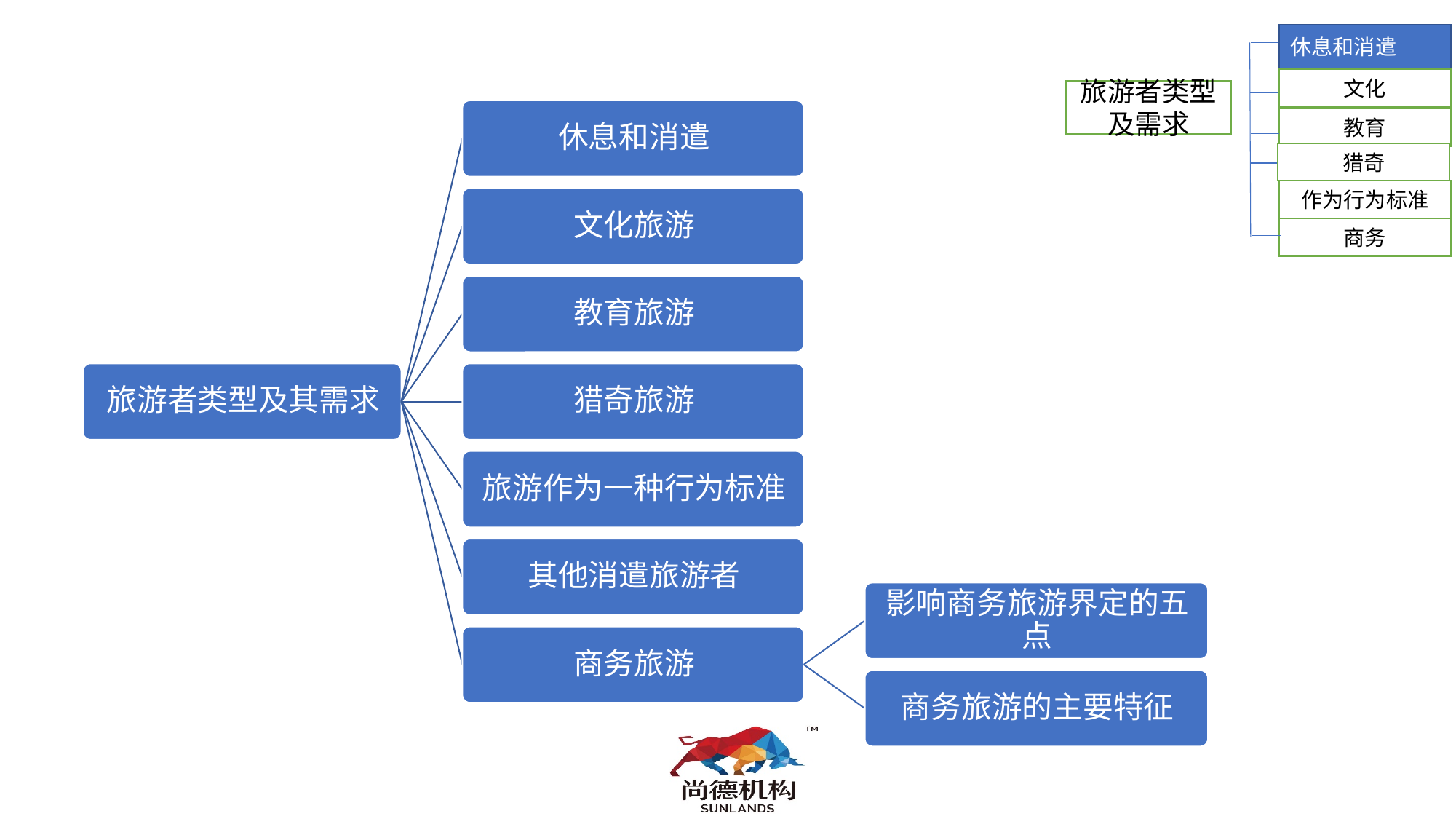

休息和消遣
文化
旅游者类型及需求
旅游者类型及其需求

休息和消遣

文化旅游

教育旅游

猎奇旅游

旅游作为一种行为标准

其他消遣旅游者

商务旅游

影响商务旅游界定的五点

商务旅游的主要特征
教育
猎奇
作为行为标准
商务